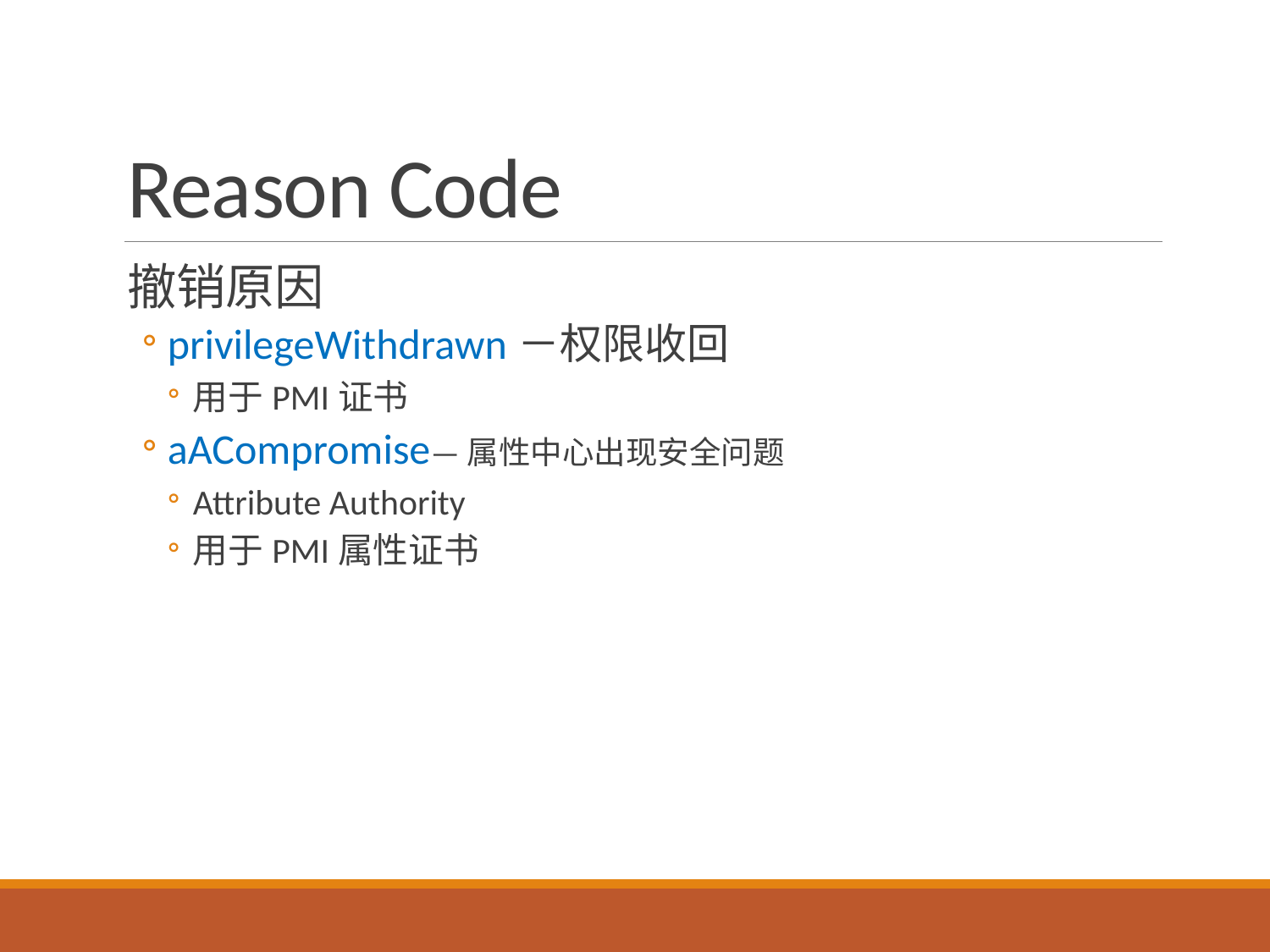

# Reason Code
撤销原因
privilegeWithdrawn－权限收回
用于PMI证书
aACompromise—属性中心出现安全问题
Attribute Authority
用于PMI属性证书
49